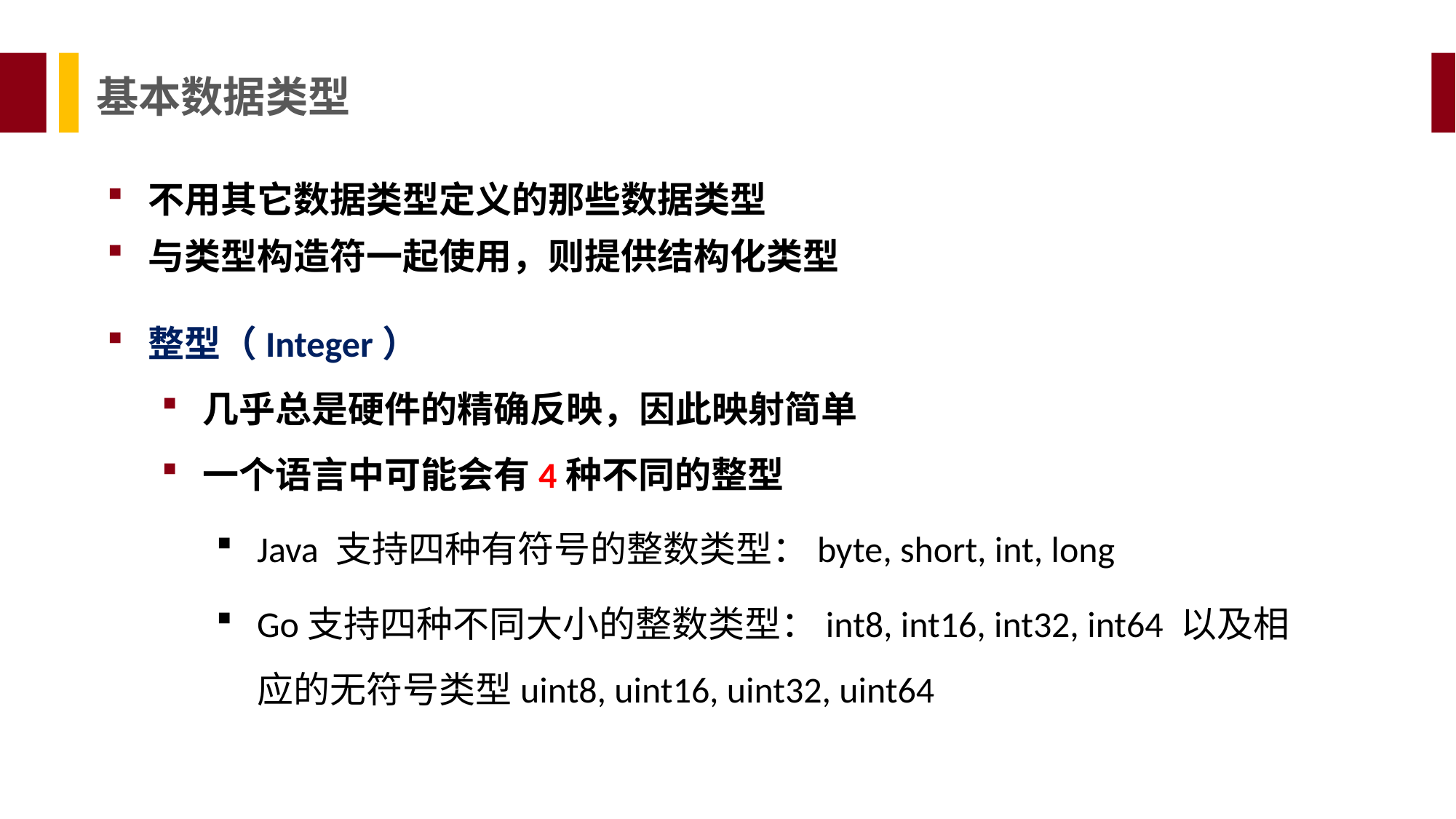

基本数据类型
不用其它数据类型定义的那些数据类型
与类型构造符一起使用，则提供结构化类型
整型（Integer）
几乎总是硬件的精确反映，因此映射简单
一个语言中可能会有4种不同的整型
Java 支持四种有符号的整数类型：byte, short, int, long
Go支持四种不同大小的整数类型：int8, int16, int32, int64 以及相应的无符号类型uint8, uint16, uint32, uint64